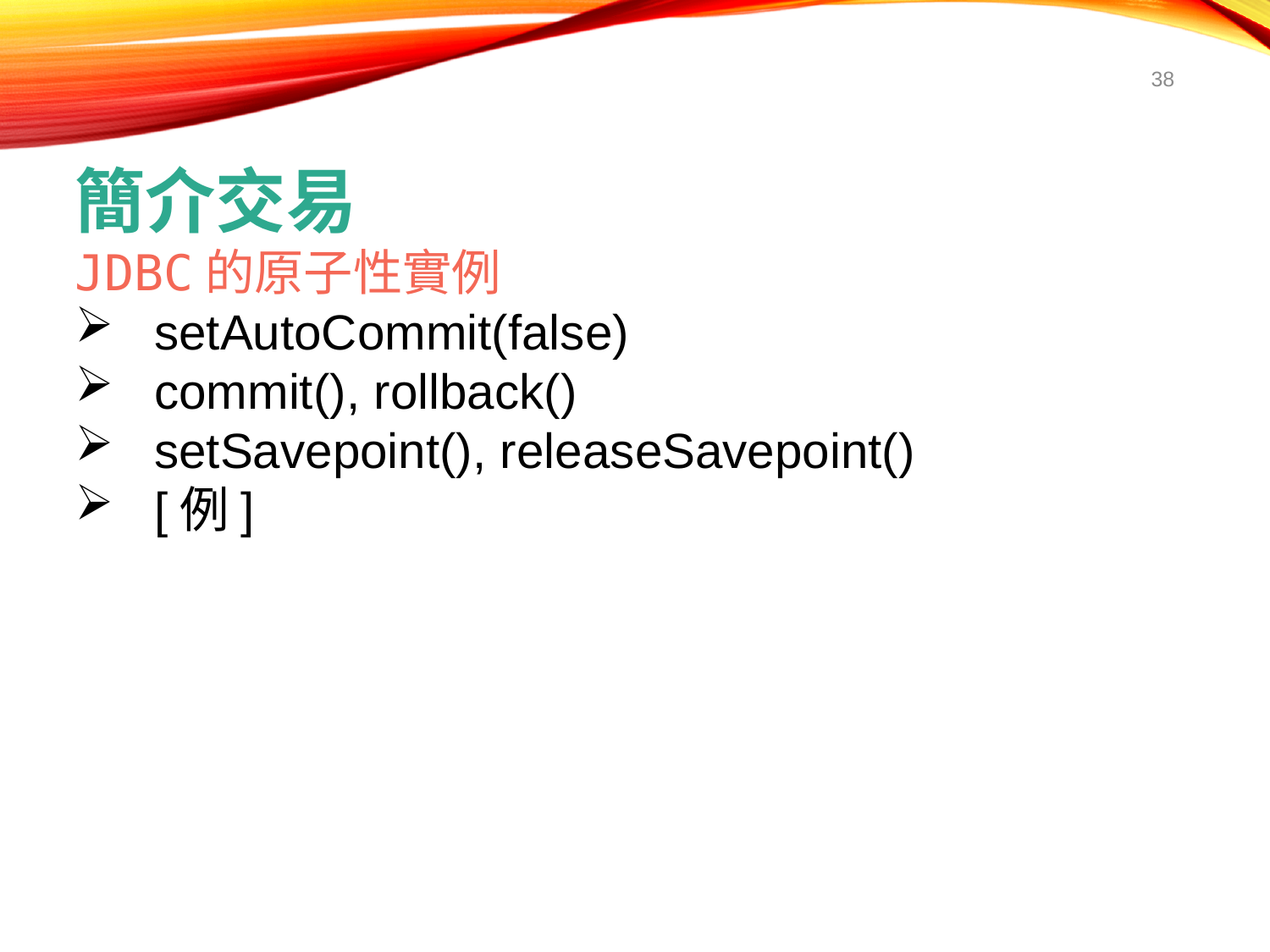

38
簡介交易
JDBC的原子性實例
setAutoCommit(false)
commit(), rollback()
setSavepoint(), releaseSavepoint()
[例]